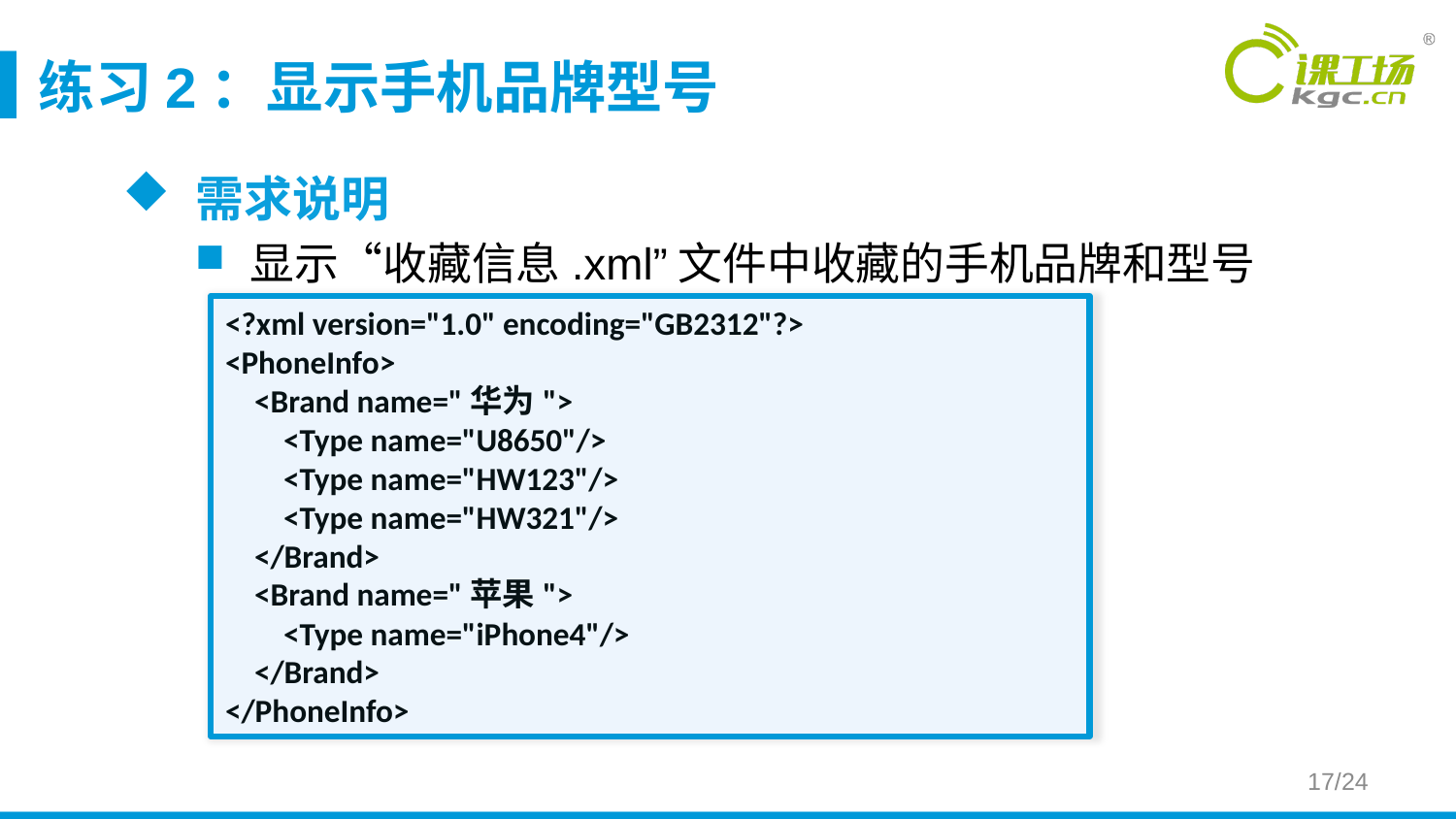

# 练习2：显示手机品牌型号
需求说明
显示“收藏信息.xml”文件中收藏的手机品牌和型号
<?xml version="1.0" encoding="GB2312"?>
<PhoneInfo>
    <Brand name="华为">
        <Type name="U8650"/>
        <Type name="HW123"/>
        <Type name="HW321"/>
    </Brand>
    <Brand name="苹果">
        <Type name="iPhone4"/>
    </Brand>
</PhoneInfo>
17/24